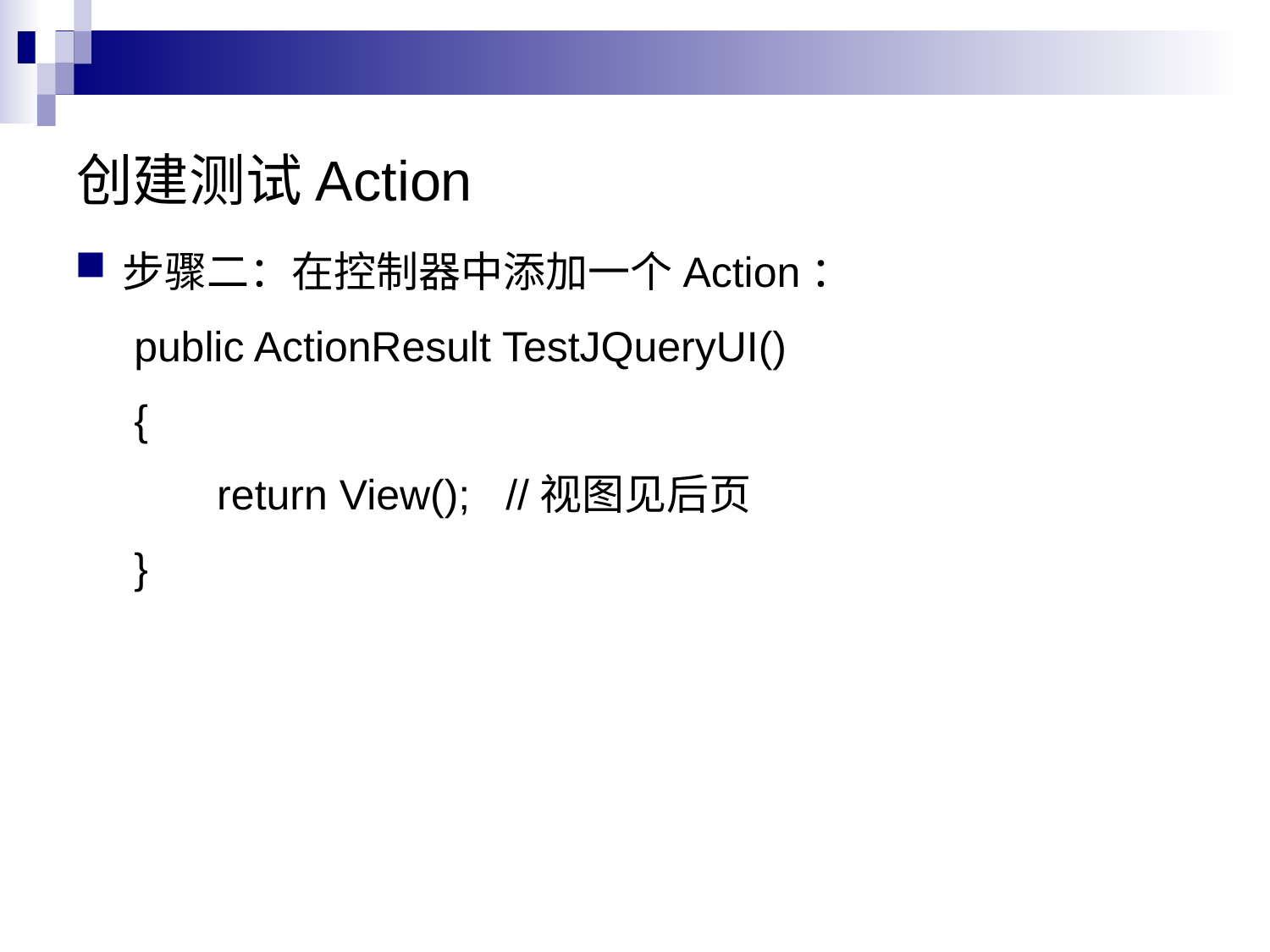

创建测试Action
步骤二：在控制器中添加一个Action：
     public ActionResult TestJQueryUI()
     {
            return View();   //视图见后页
     }